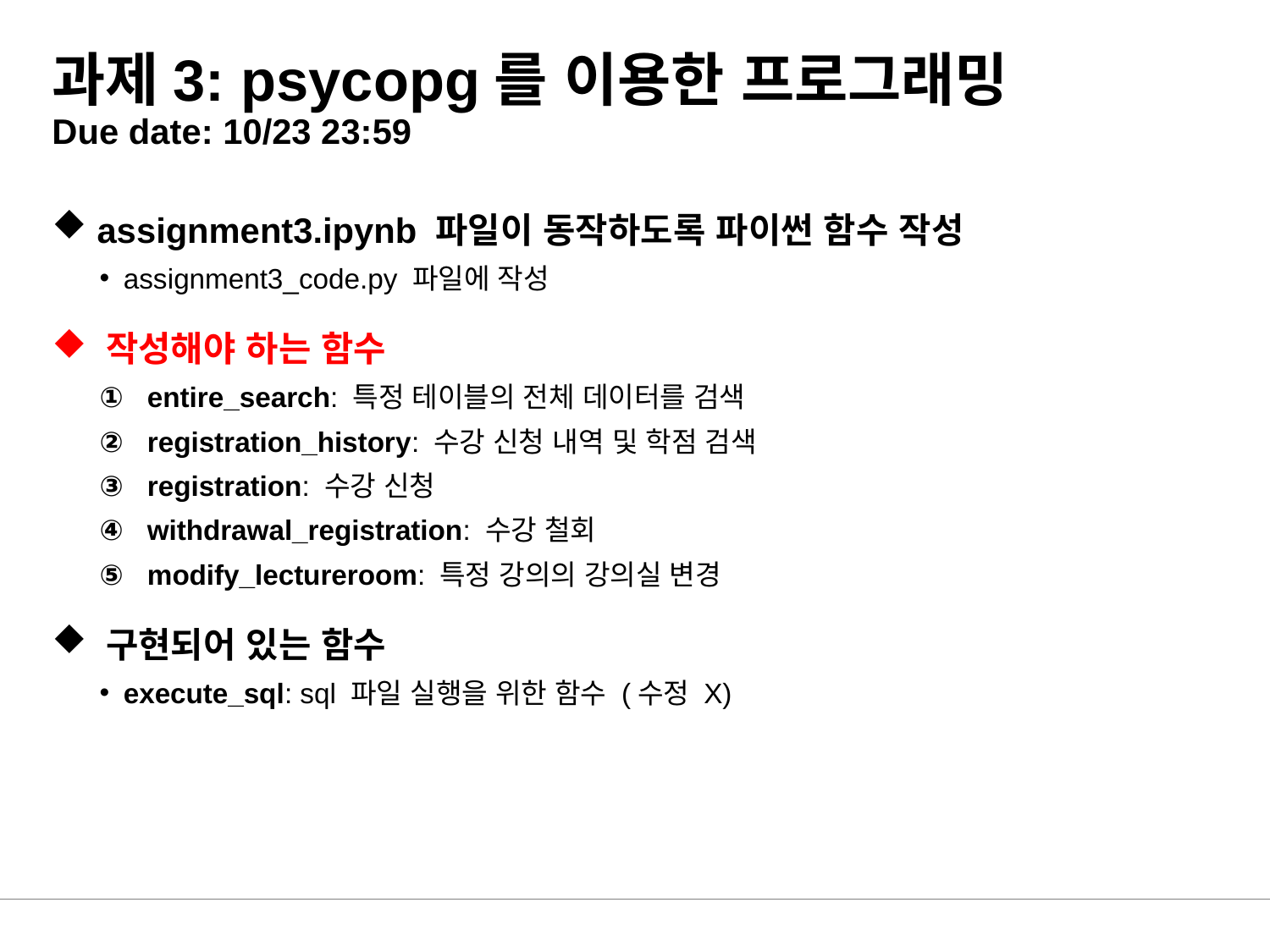

# 과제3: psycopg를 이용한 프로그래밍 Due date: 10/23 23:59
 assignment3.ipynb 파일이 동작하도록 파이썬 함수 작성
assignment3_code.py 파일에 작성
 작성해야 하는 함수
entire_search: 특정 테이블의 전체 데이터를 검색
registration_history: 수강 신청 내역 및 학점 검색
registration: 수강 신청
withdrawal_registration: 수강 철회
modify_lectureroom: 특정 강의의 강의실 변경
 구현되어 있는 함수
execute_sql: sql 파일 실행을 위한 함수 (수정 X)